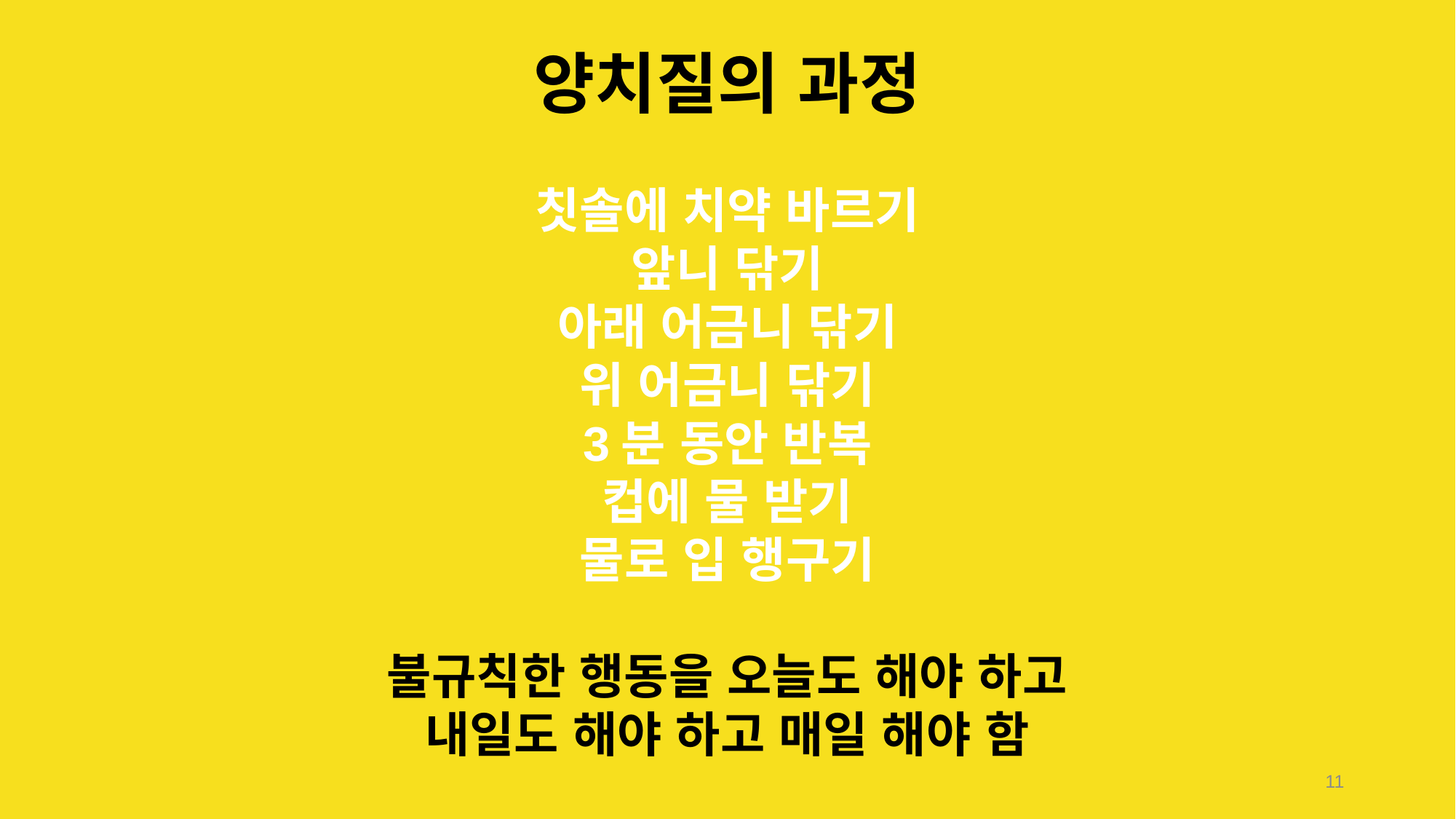

양치질의 과정

칫솔에 치약 바르기
앞니 닦기
아래 어금니 닦기
위 어금니 닦기
3분 동안 반복
컵에 물 받기
물로 입 행구기

불규칙한 행동을 오늘도 해야 하고 내일도 해야 하고 매일 해야 함
11